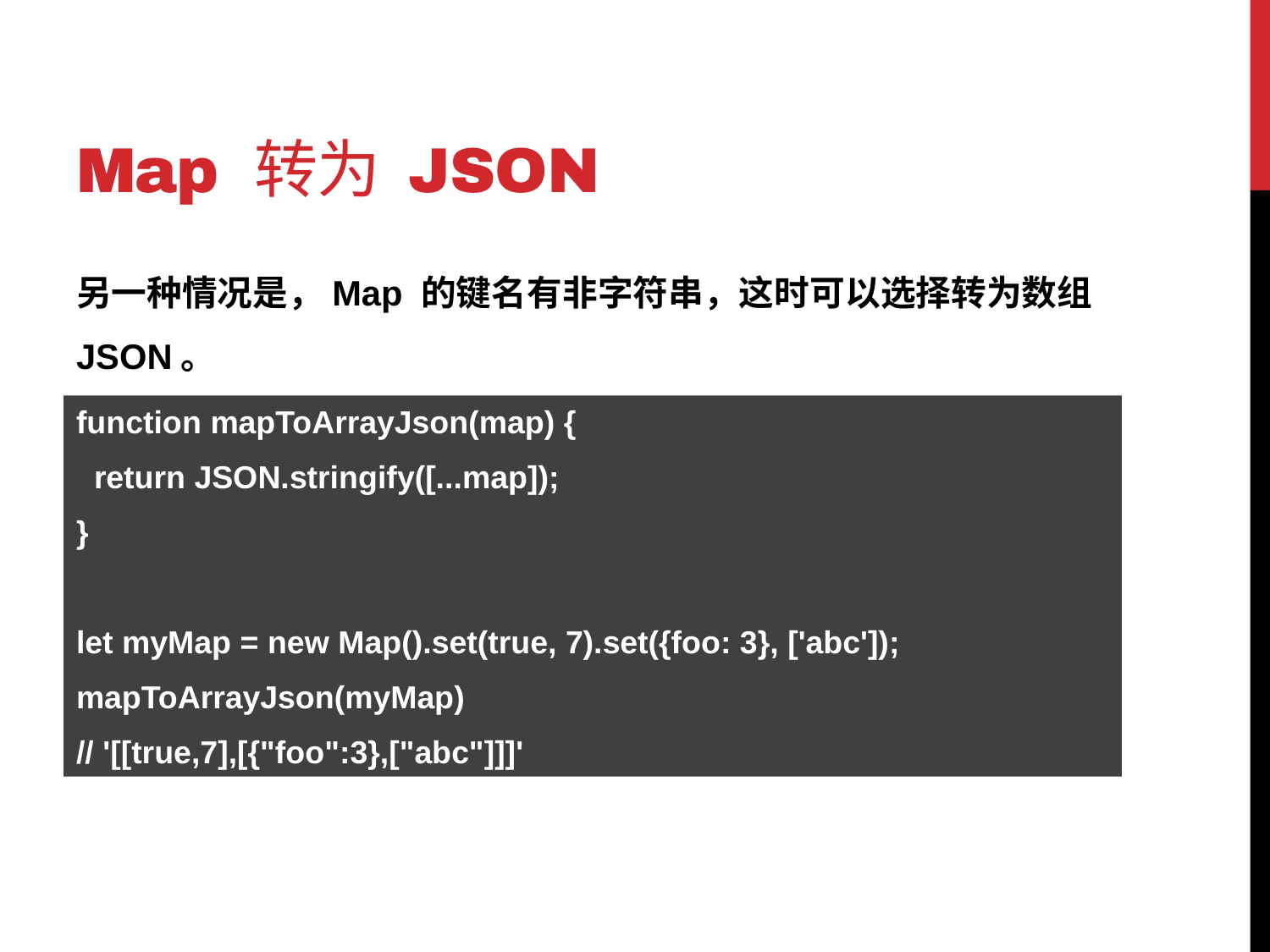

# Map 转为 JSON
另一种情况是，Map 的键名有非字符串，这时可以选择转为数组 JSON。

function mapToArrayJson(map) {
  return JSON.stringify([...map]);
}

let myMap = new Map().set(true, 7).set({foo: 3}, ['abc']);
mapToArrayJson(myMap)
// '[[true,7],[{"foo":3},["abc"]]]'